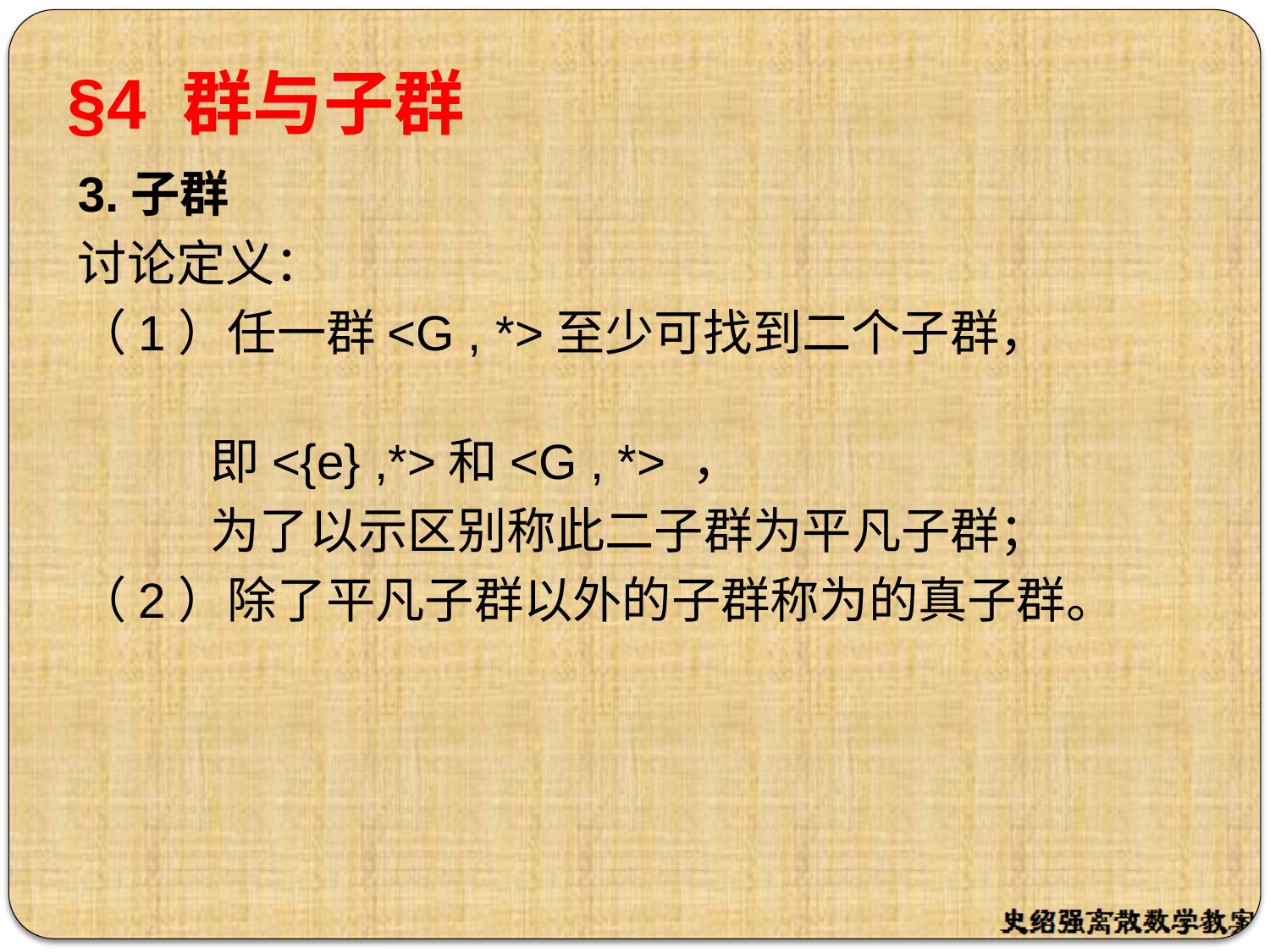

# §4 群与子群
3.子群
讨论定义：
（1）任一群<G , *>至少可找到二个子群，
           即<{e} ,*>和<G , *> ，
           为了以示区别称此二子群为平凡子群；
（2）除了平凡子群以外的子群称为的真子群。